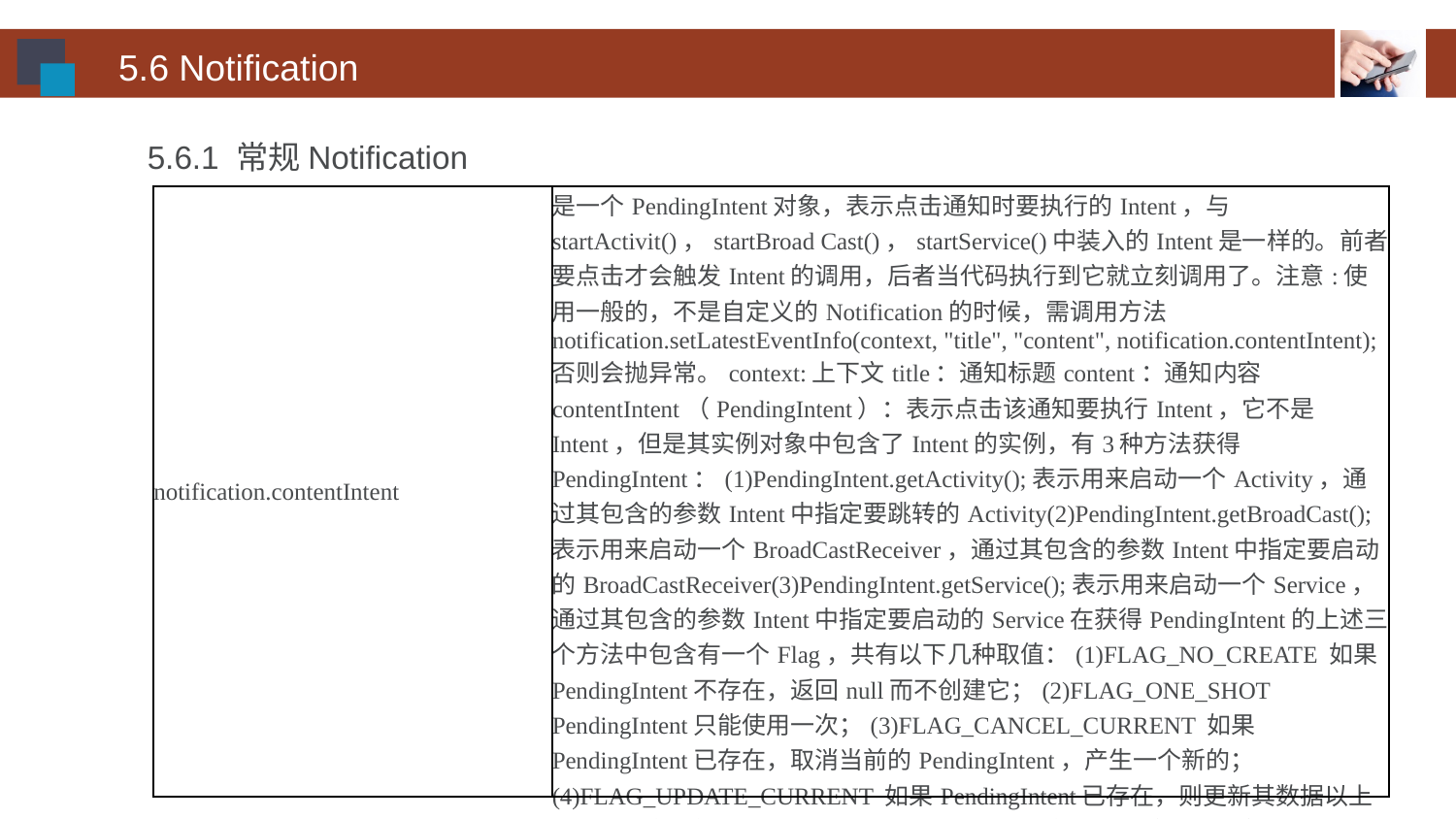

5.6 Notification

5.6.1 常规Notification

| notification.contentIntent | 是一个PendingIntent对象，表示点击通知时要执行的Intent，与startActivit()，startBroad Cast()，startService()中装入的Intent是一样的。前者要点击才会触发Intent的调用，后者当代码执行到它就立刻调用了。注意:使用一般的，不是自定义的Notification的时候，需调用方法notification.setLatestEventInfo(context, "title", "content", notification.contentIntent); 否则会抛异常。context:上下文title：通知标题content：通知内容contentIntent（PendingIntent）：表示点击该通知要执行Intent，它不是Intent，但是其实例对象中包含了Intent的实例，有3种方法获得PendingIntent：(1)PendingIntent.getActivity();表示用来启动一个Activity，通过其包含的参数Intent中指定要跳转的Activity(2)PendingIntent.getBroadCast();表示用来启动一个BroadCastReceiver，通过其包含的参数Intent中指定要启动的BroadCastReceiver(3)PendingIntent.getService();表示用来启动一个Service，通过其包含的参数Intent中指定要启动的Service在获得PendingIntent的上述三个方法中包含有一个Flag，共有以下几种取值：(1)FLAG\_NO\_CREATE 如果PendingIntent不存在，返回null而不创建它；(2)FLAG\_ONE\_SHOT PendingIntent只能使用一次；(3)FLAG\_CANCEL\_CURRENT 如果PendingIntent已存在，取消当前的PendingIntent，产生一个新的；(4)FLAG\_UPDATE\_CURRENT 如果PendingIntent已存在，则更新其数据以上4种作用的对象是PendingIntent和Notification的Flag，它们是截然不同的。Notification的Flag决定的是通知的类型，PendingIntent的Flag决定的是PendingIntent的特性，与通知没有关系。 |
| --- | --- |